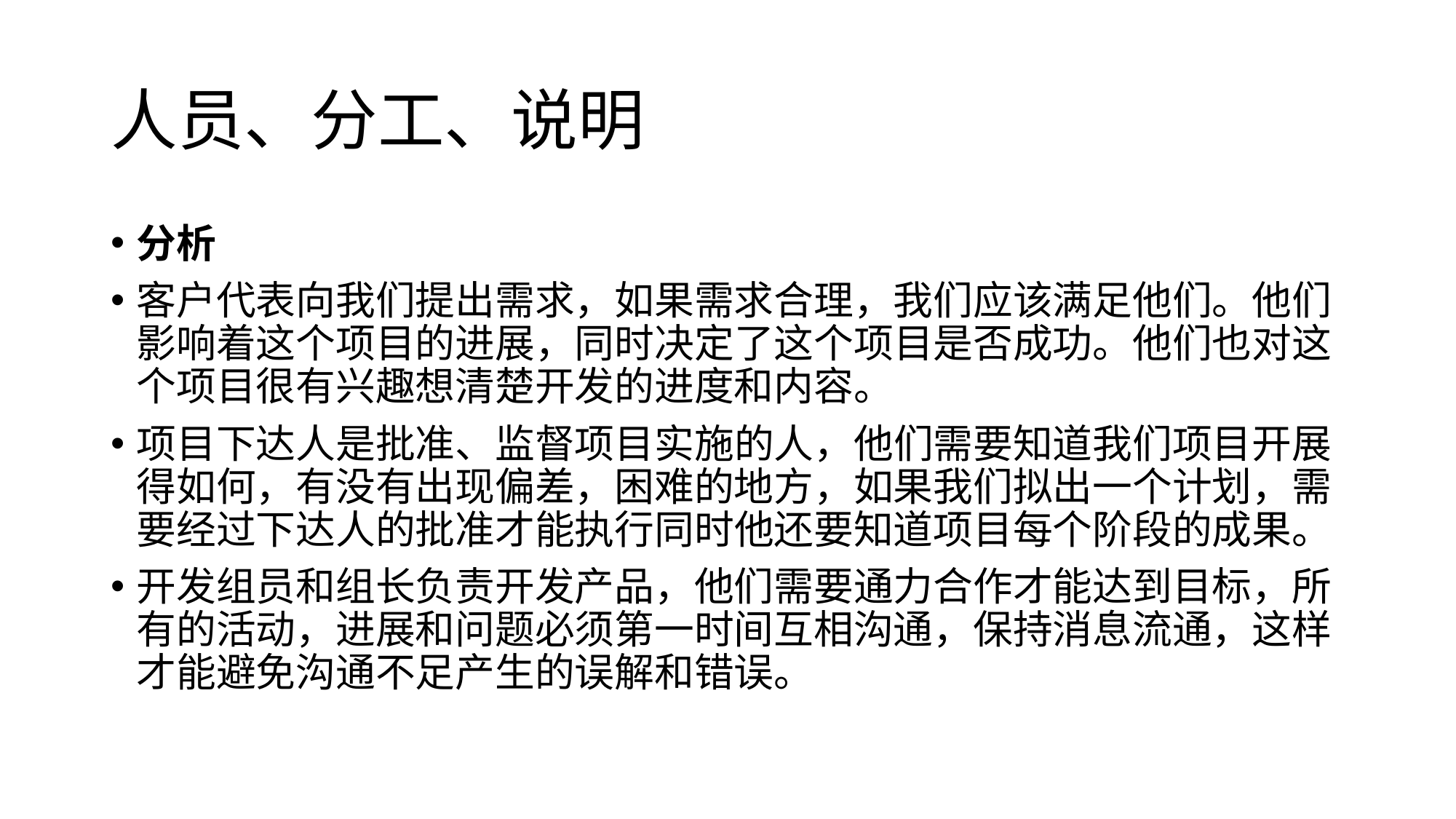

# 人员、分工、说明
分析
客户代表向我们提出需求，如果需求合理，我们应该满足他们。他们影响着这个项目的进展，同时决定了这个项目是否成功。他们也对这个项目很有兴趣想清楚开发的进度和内容。
项目下达人是批准、监督项目实施的人，他们需要知道我们项目开展得如何，有没有出现偏差，困难的地方，如果我们拟出一个计划，需要经过下达人的批准才能执行同时他还要知道项目每个阶段的成果。
开发组员和组长负责开发产品，他们需要通力合作才能达到目标，所有的活动，进展和问题必须第一时间互相沟通，保持消息流通，这样才能避免沟通不足产生的误解和错误。